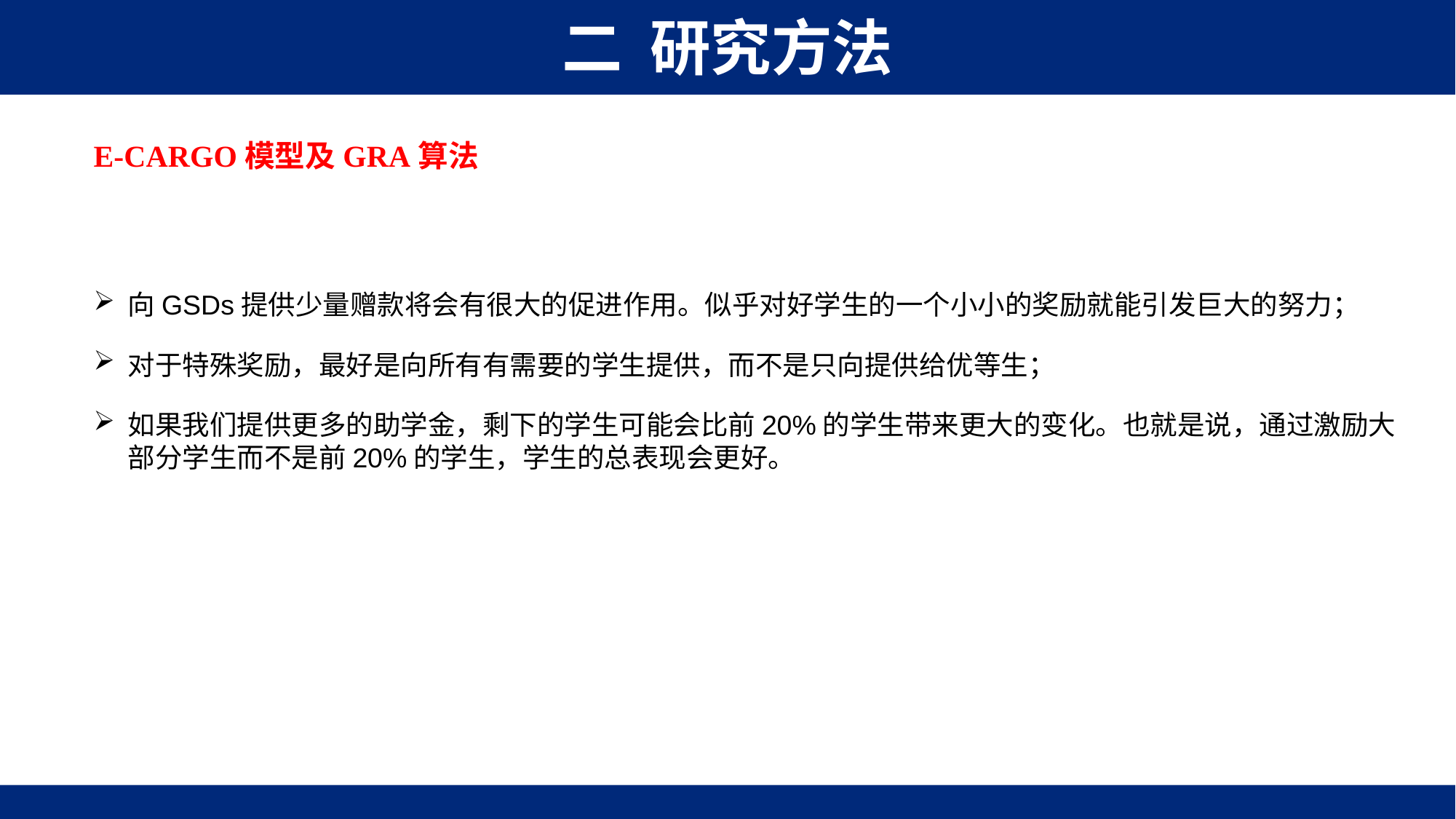

二  研究方法
E-CARGO模型及GRA算法

向GSDs提供少量赠款将会有很大的促进作用。似乎对好学生的一个小小的奖励就能引发巨大的努力；
对于特殊奖励，最好是向所有有需要的学生提供，而不是只向提供给优等生；
如果我们提供更多的助学金，剩下的学生可能会比前20%的学生带来更大的变化。也就是说，通过激励大部分学生而不是前20%的学生，学生的总表现会更好。